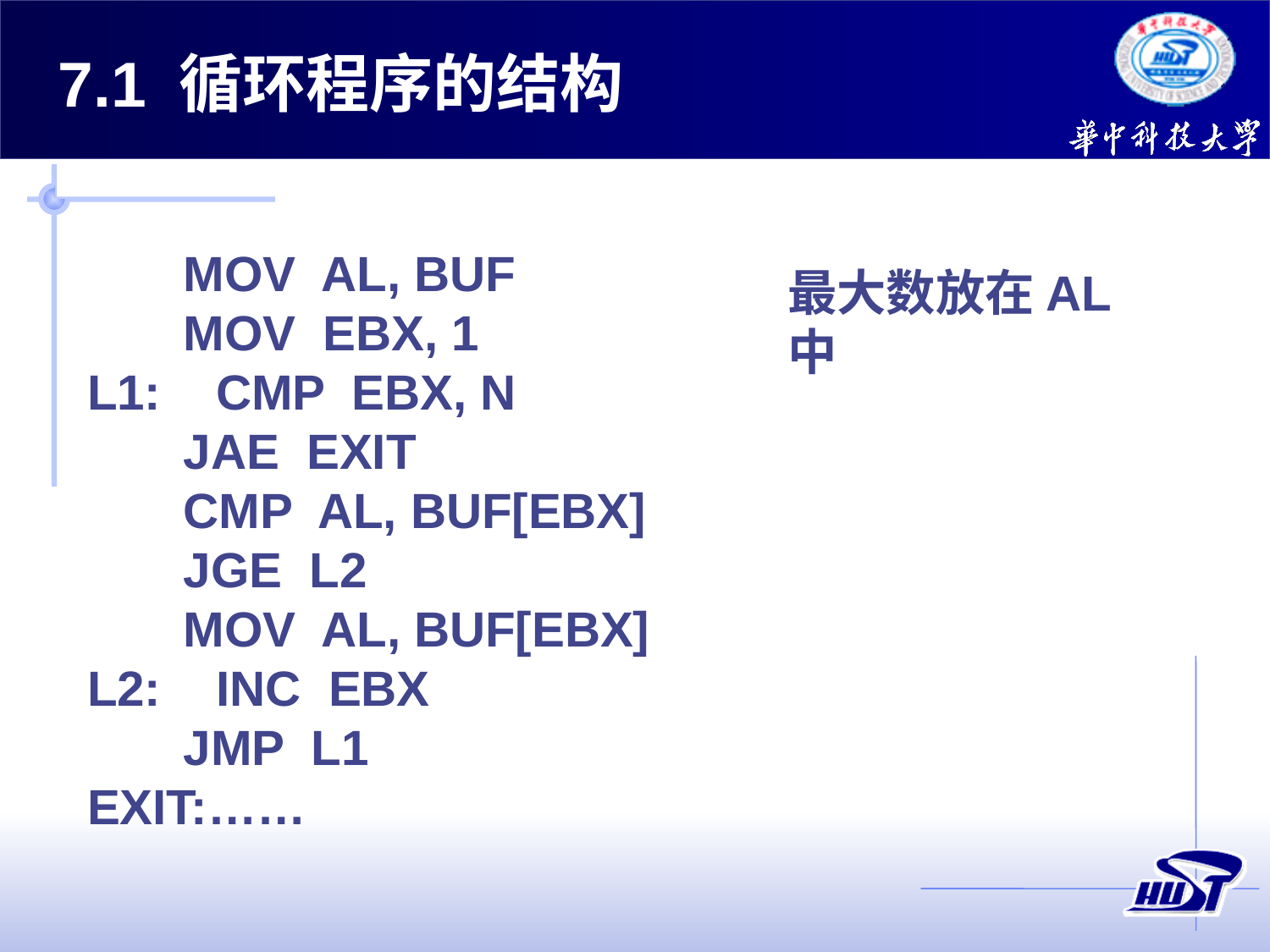

7.1 循环程序的结构
       MOV  AL, BUF
       MOV  EBX, 1
L1:    CMP  EBX, N
       JAE  EXIT
       CMP  AL, BUF[EBX]
       JGE  L2
       MOV  AL, BUF[EBX]
L2:    INC  EBX
       JMP  L1
EXIT:……
最大数放在AL中